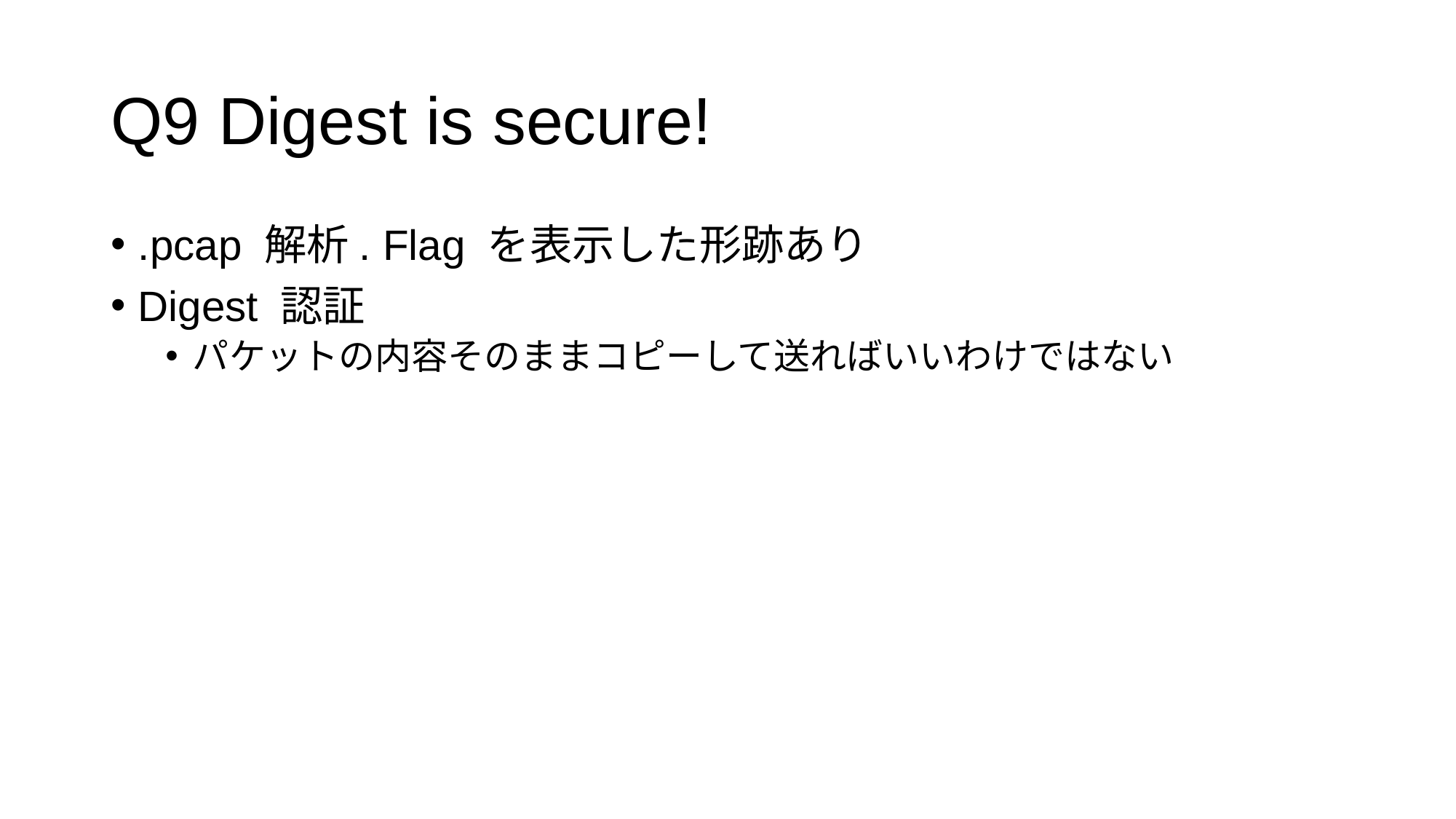

# Q9 Digest is secure!
.pcap 解析. Flag を表示した形跡あり
Digest 認証
パケットの内容そのままコピーして送ればいいわけではない